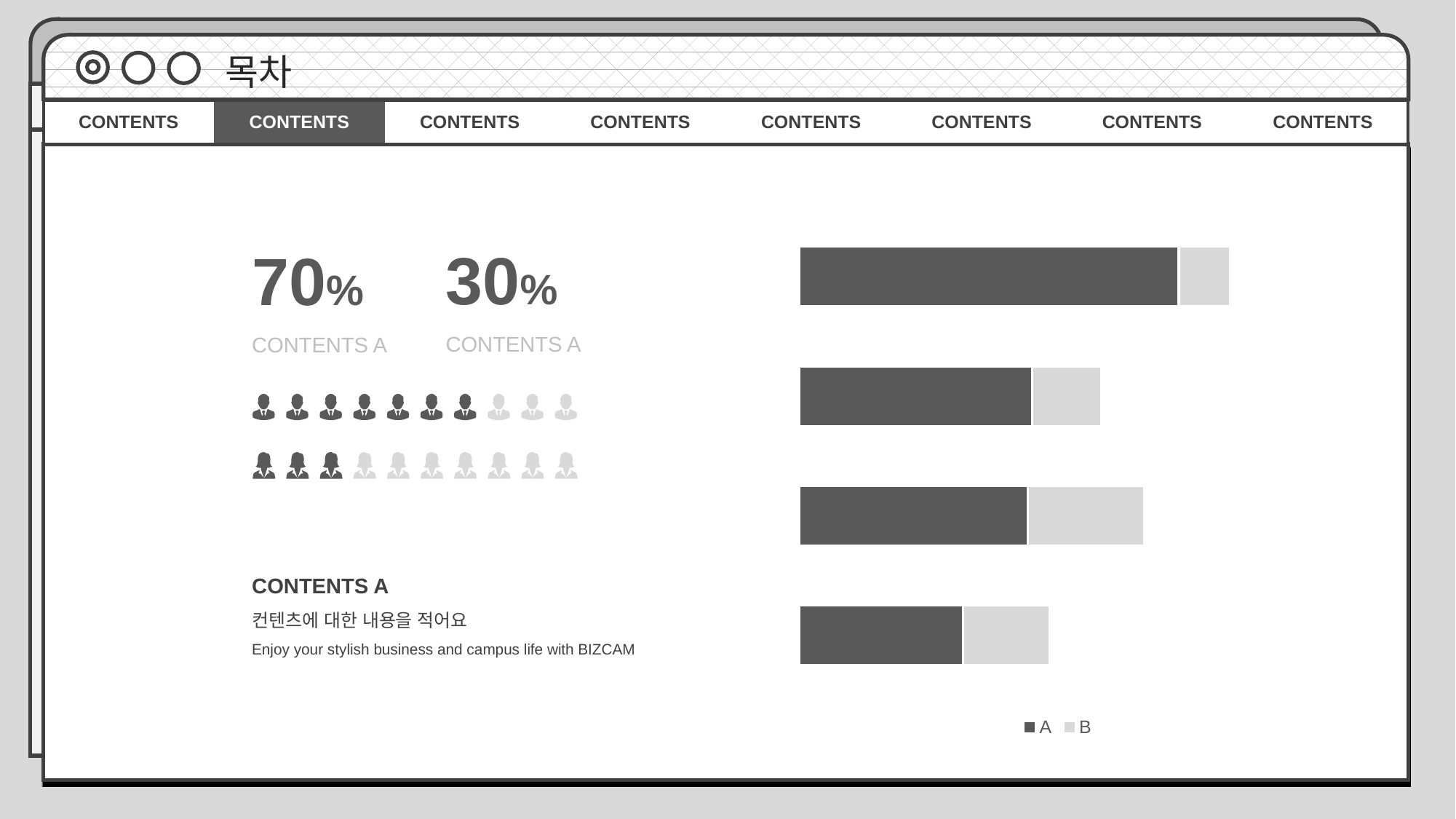

목차

| CONTENTS | CONTENTS | CONTENTS | CONTENTS | CONTENTS | CONTENTS | CONTENTS | CONTENTS |
| --- | --- | --- | --- | --- | --- | --- | --- |

### Chart

| Category | A | B |
|---|---|---|
| 1분기 | 38.0 | 20.0 |
| 2분기 | 53.0 | 27.0 |
| 3분기 | 54.0 | 16.0 |
| 4분기 | 88.0 | 12.0 |
30%
CONTENTS A
70%
CONTENTS A

CONTENTS A
컨텐츠에 대한 내용을 적어요
Enjoy your stylish business and campus life with BIZCAM